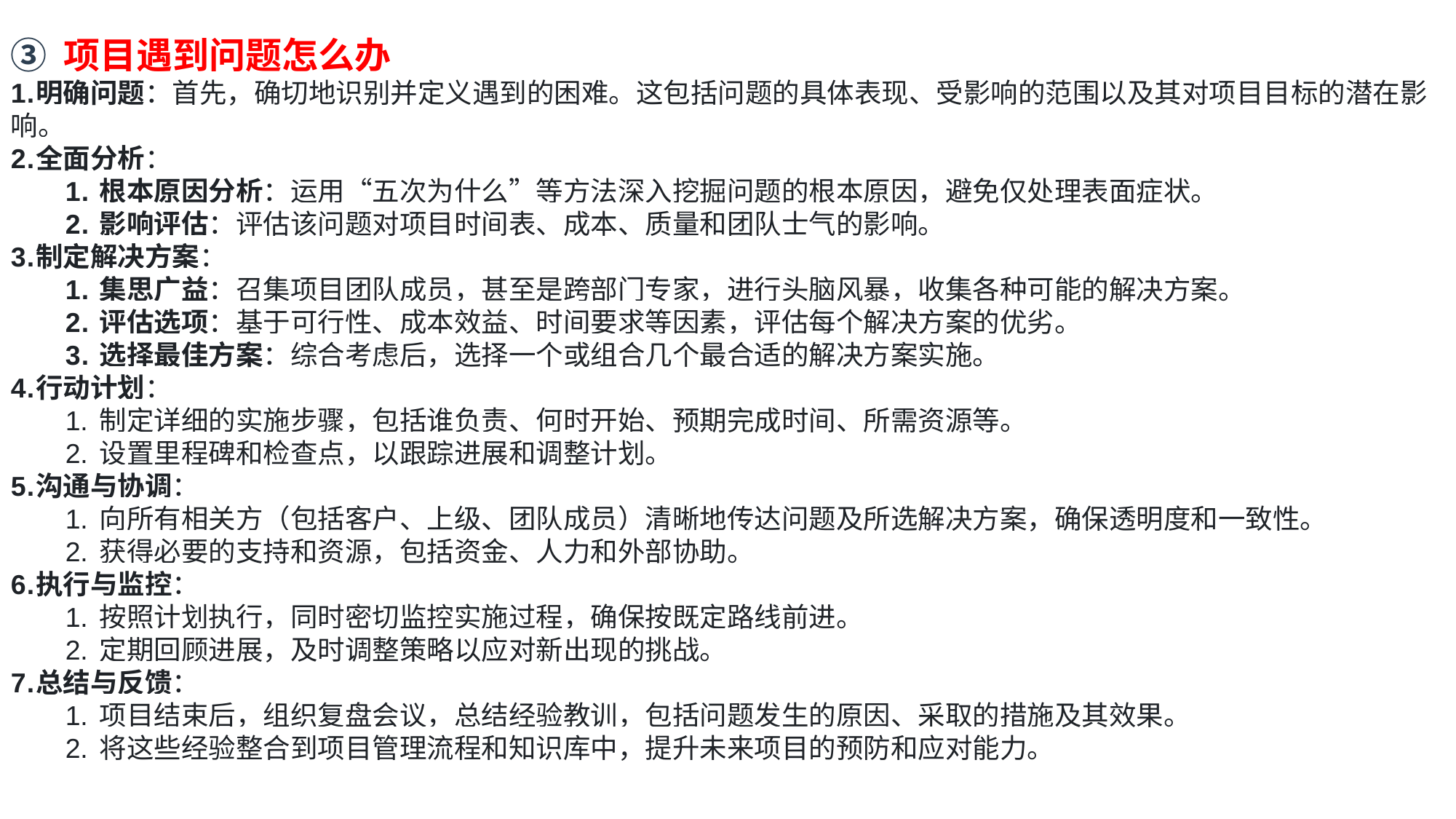

③ 项目遇到问题怎么办
明确问题：首先，确切地识别并定义遇到的困难。这包括问题的具体表现、受影响的范围以及其对项目目标的潜在影响。
全面分析：
根本原因分析：运用“五次为什么”等方法深入挖掘问题的根本原因，避免仅处理表面症状。
影响评估：评估该问题对项目时间表、成本、质量和团队士气的影响。
制定解决方案：
集思广益：召集项目团队成员，甚至是跨部门专家，进行头脑风暴，收集各种可能的解决方案。
评估选项：基于可行性、成本效益、时间要求等因素，评估每个解决方案的优劣。
选择最佳方案：综合考虑后，选择一个或组合几个最合适的解决方案实施。
行动计划：
制定详细的实施步骤，包括谁负责、何时开始、预期完成时间、所需资源等。
设置里程碑和检查点，以跟踪进展和调整计划。
沟通与协调：
向所有相关方（包括客户、上级、团队成员）清晰地传达问题及所选解决方案，确保透明度和一致性。
获得必要的支持和资源，包括资金、人力和外部协助。
执行与监控：
按照计划执行，同时密切监控实施过程，确保按既定路线前进。
定期回顾进展，及时调整策略以应对新出现的挑战。
总结与反馈：
项目结束后，组织复盘会议，总结经验教训，包括问题发生的原因、采取的措施及其效果。
将这些经验整合到项目管理流程和知识库中，提升未来项目的预防和应对能力。